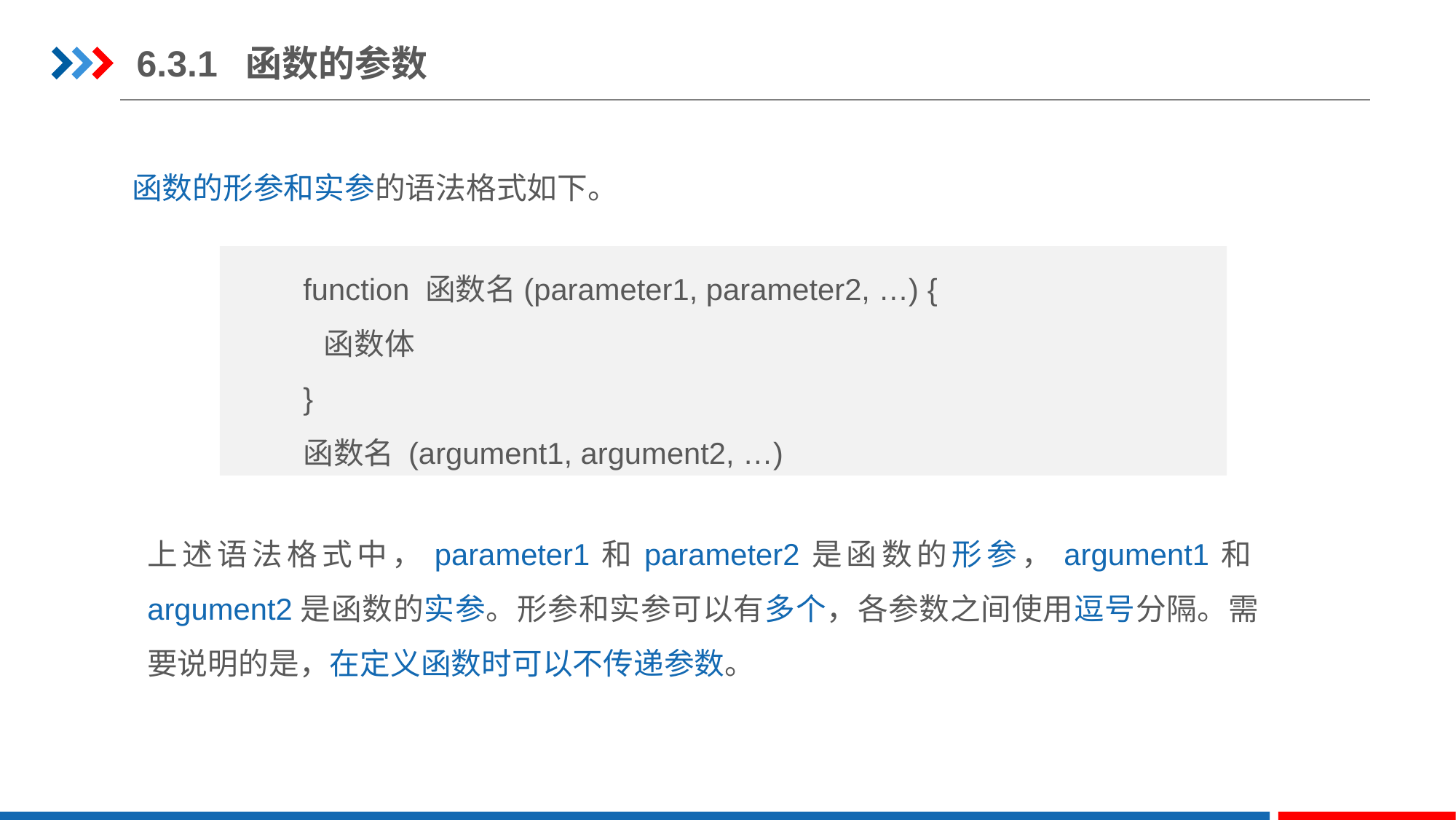

6.3.1	函数的参数
函数的形参和实参的语法格式如下。
function 函数名(parameter1, parameter2, …) {
  函数体
}
函数名 (argument1, argument2, …)
上述语法格式中，parameter1和parameter2是函数的形参，argument1和argument2是函数的实参。形参和实参可以有多个，各参数之间使用逗号分隔。需要说明的是，在定义函数时可以不传递参数。